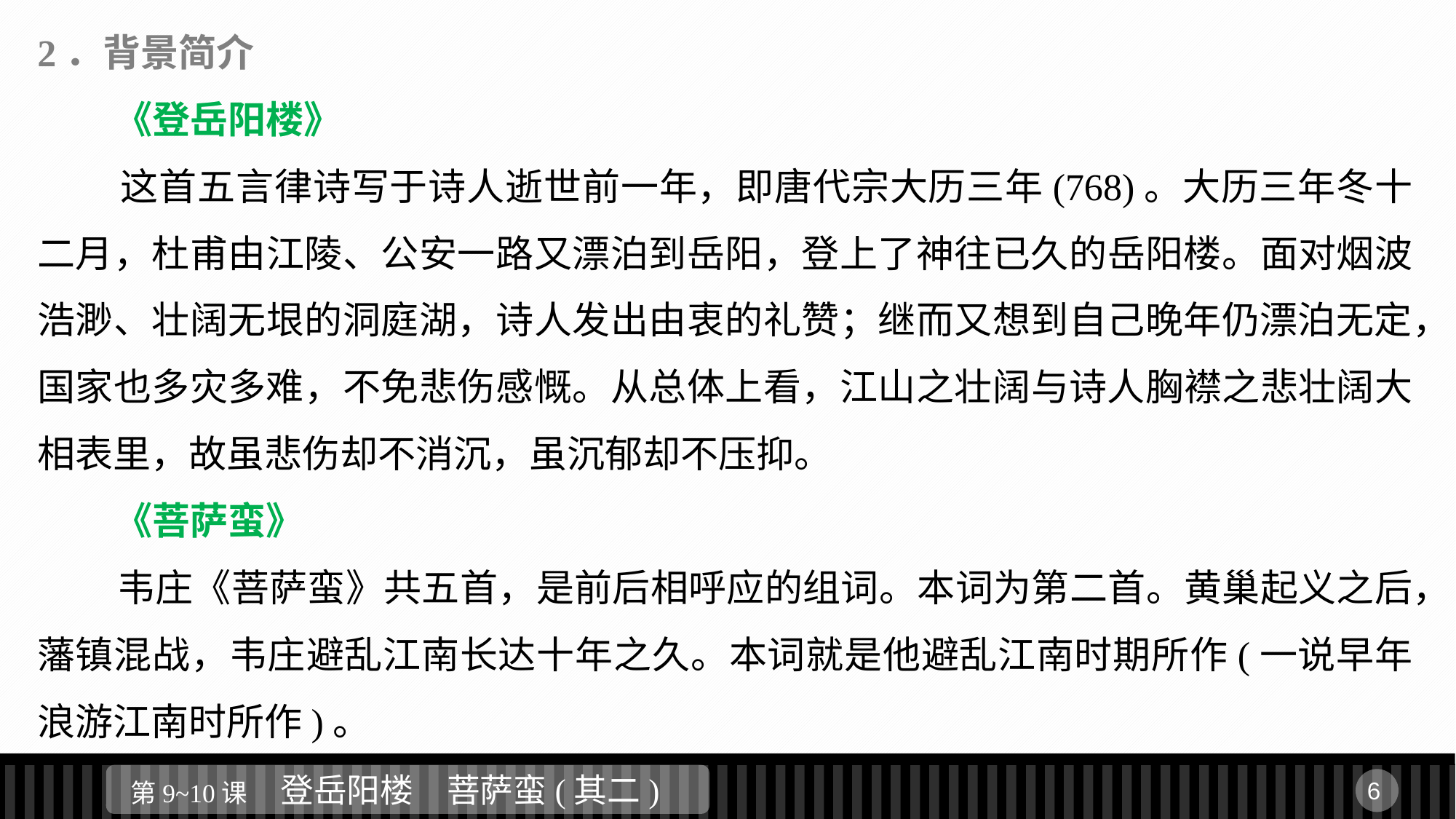

2．背景简介
        《登岳阳楼》
        这首五言律诗写于诗人逝世前一年，即唐代宗大历三年(768)。大历三年冬十二月，杜甫由江陵、公安一路又漂泊到岳阳，登上了神往已久的岳阳楼。面对烟波浩渺、壮阔无垠的洞庭湖，诗人发出由衷的礼赞；继而又想到自己晚年仍漂泊无定，国家也多灾多难，不免悲伤感慨。从总体上看，江山之壮阔与诗人胸襟之悲壮阔大相表里，故虽悲伤却不消沉，虽沉郁却不压抑。
        《菩萨蛮》
        韦庄《菩萨蛮》共五首，是前后相呼应的组词。本词为第二首。黄巢起义之后，藩镇混战，韦庄避乱江南长达十年之久。本词就是他避乱江南时期所作(一说早年浪游江南时所作)。